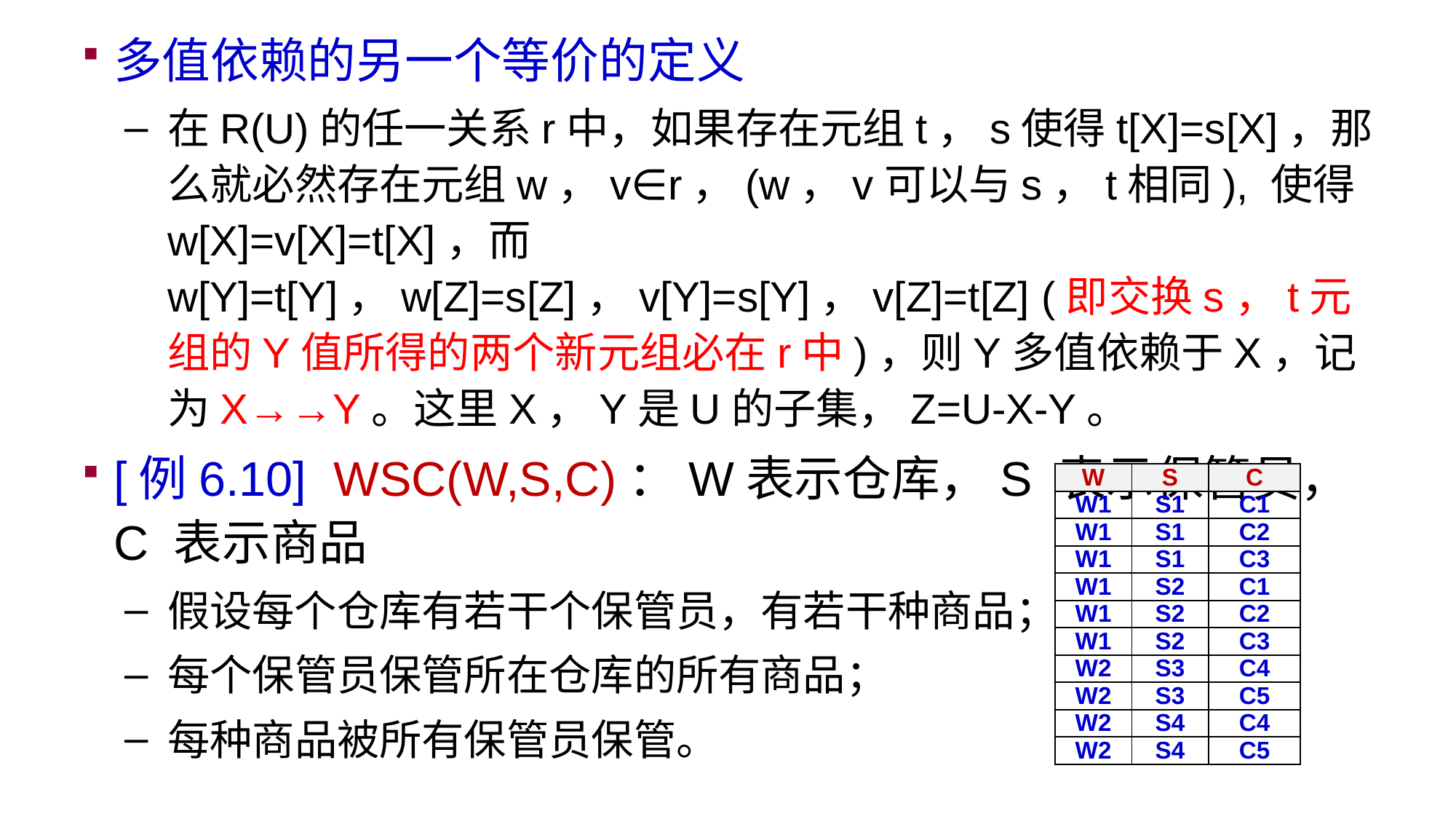

多值依赖的另一个等价的定义
在R(U)的任一关系r中，如果存在元组t，s使得t[X]=s[X]，那么就必然存在元组w，v∈r，(w，v可以与s，t相同), 使得w[X]=v[X]=t[X]，而w[Y]=t[Y]，w[Z]=s[Z]，v[Y]=s[Y]，v[Z]=t[Z] (即交换s，t元组的Y值所得的两个新元组必在r中)，则Y多值依赖于X，记为X→→Y。这里X，Y是U的子集，Z=U-X-Y。
[例6.10]  WSC(W,S,C)：W表示仓库，S 表示保管员，C 表示商品
假设每个仓库有若干个保管员，有若干种商品；
每个保管员保管所在仓库的所有商品；
每种商品被所有保管员保管。
| W | S | C |
| --- | --- | --- |
| W1 | S1 | C1 |
| W1 | S1 | C2 |
| W1 | S1 | C3 |
| W1 | S2 | C1 |
| W1 | S2 | C2 |
| W1 | S2 | C3 |
| W2 | S3 | C4 |
| W2 | S3 | C5 |
| W2 | S4 | C4 |
| W2 | S4 | C5 |
47